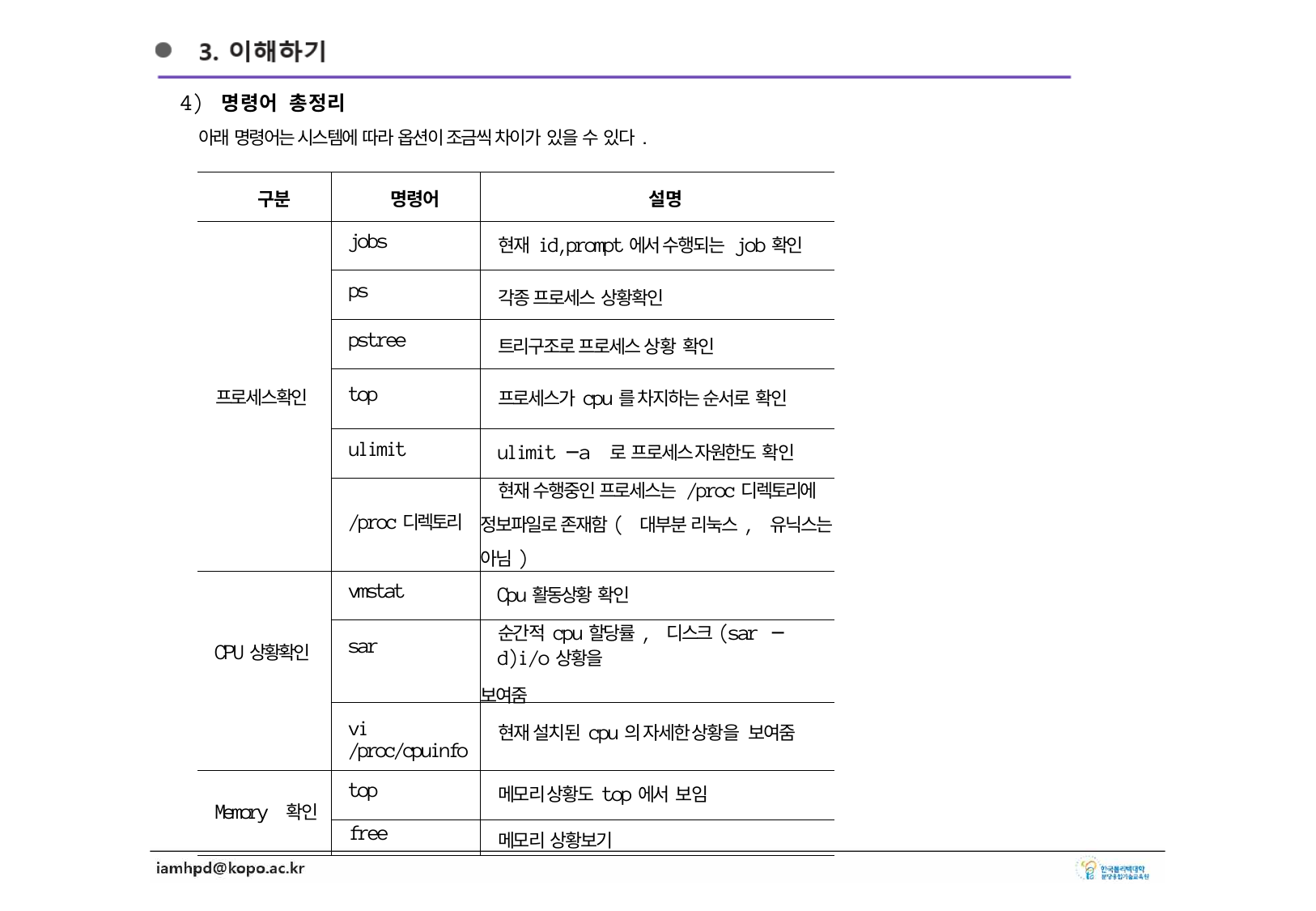

4) 명령어 총정리
아래 명령어는 시스템에 따라 옵션이 조금씩 차이가 있을 수 있다.
| 구분 | 명령어 | 설명 |
| --- | --- | --- |
| 프로세스확인 | jobs | 현재 id,prompt에서 수행되는 job확인 |
|  | ps | 각종 프로세스 상황확인 |
|  | pstree | 트리구조로 프로세스 상황 확인 |
|  | top | 프로세스가 cpu를 차지하는 순서로 확인 |
|  | ulimit | ulimit –a 로 프로세스 자원한도 확인 |
|  | /proc디렉토리 | 현재 수행중인 프로세스는 /proc디렉토리에 정보파일로 존재함( 대부분 리눅스, 유닉스는 아님) |
| CPU상황확인 | vmstat | Cpu활동상황 확인 |
|  | sar | 순간적 cpu할당률, 디스크(sar –d)i/o상황을 보여줌 |
|  | vi /proc/cpuinfo | 현재 설치된 cpu의 자세한 상황을 보여줌 |
| Memory 확인 | top | 메모리 상황도 top에서 보임 |
|  | free | 메모리 상황보기 |